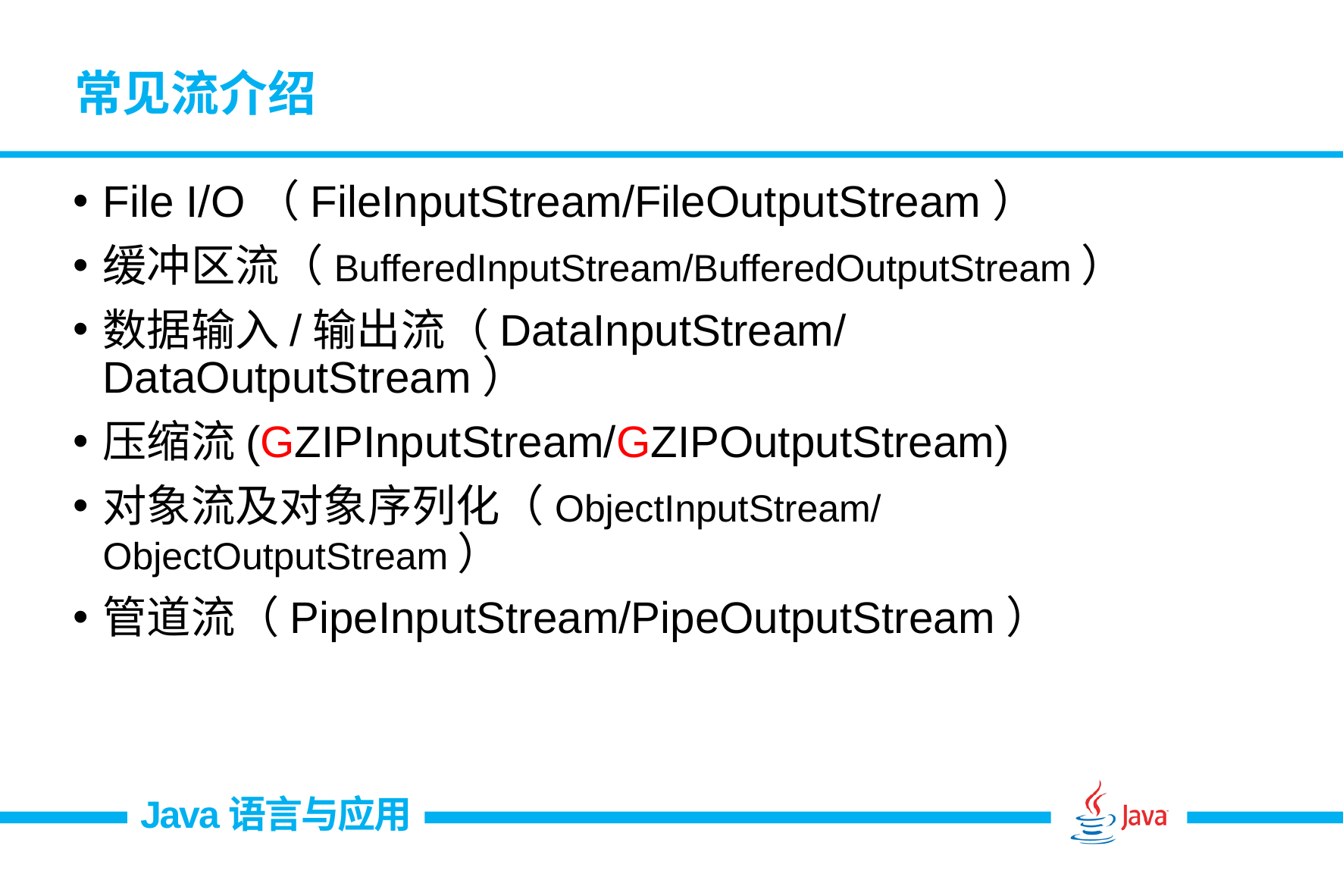

# 常见流介绍
File I/O（FileInputStream/FileOutputStream）
缓冲区流（BufferedInputStream/BufferedOutputStream）
数据输入/输出流（DataInputStream/DataOutputStream）
压缩流(GZIPInputStream/GZIPOutputStream)
对象流及对象序列化（ObjectInputStream/ObjectOutputStream）
管道流（PipeInputStream/PipeOutputStream）

26